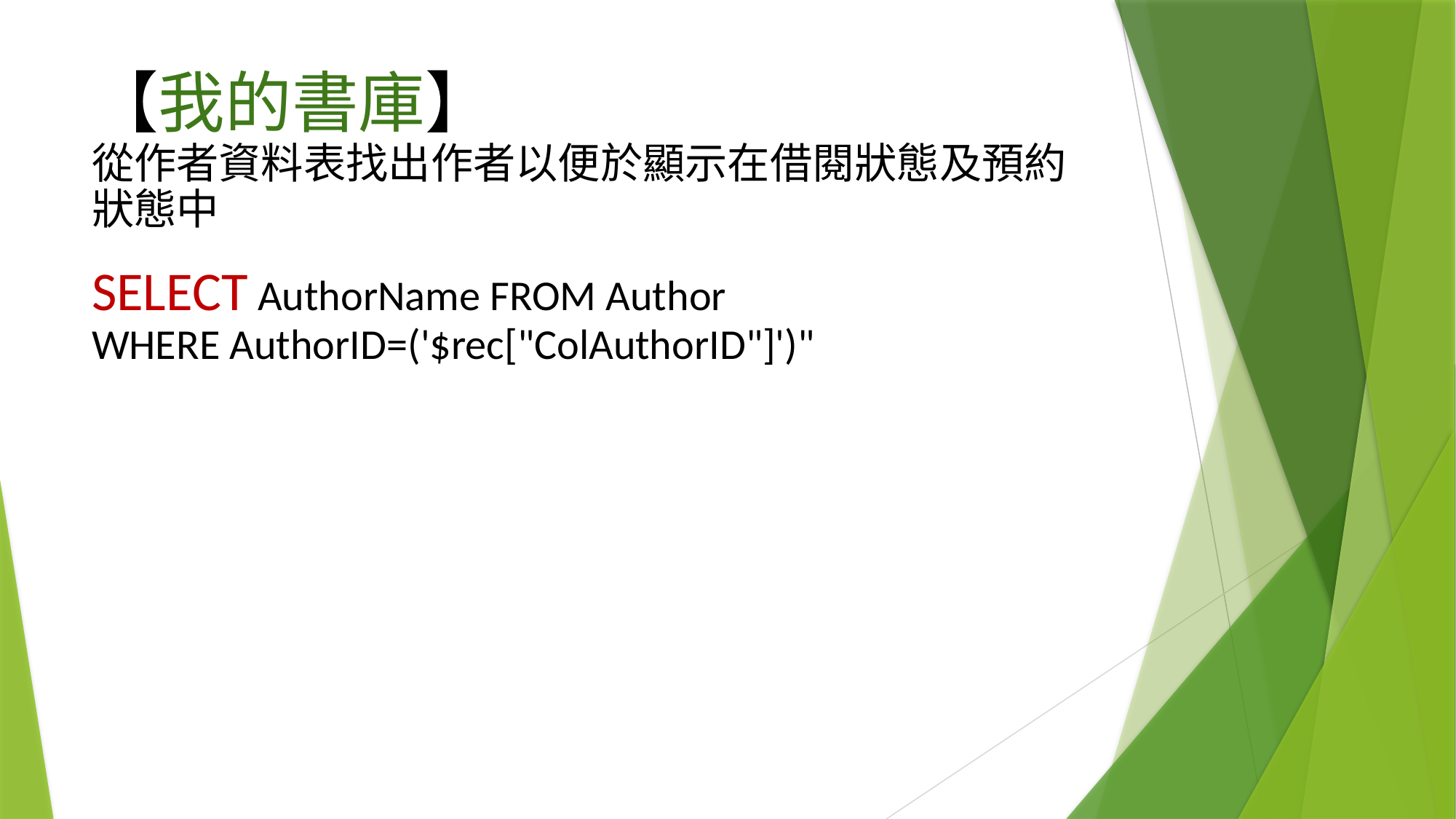

# 【我的書庫】 從作者資料表找出作者以便於顯示在借閱狀態及預約狀態中
SELECT AuthorName FROM Author
WHERE AuthorID=('$rec["ColAuthorID"]')"